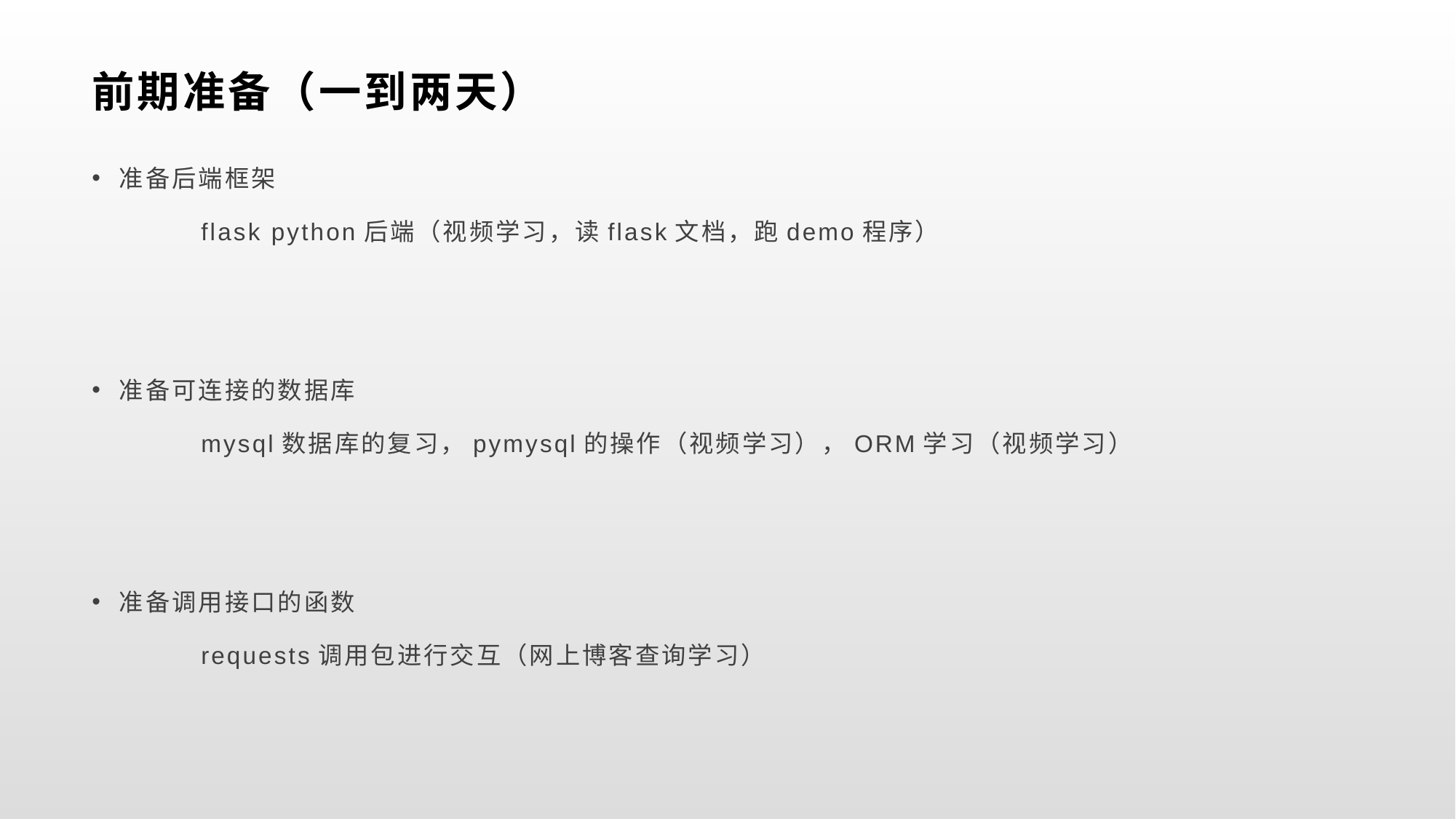

# 前期准备（一到两天）
准备后端框架
	flask python后端（视频学习，读flask文档，跑demo程序）

准备可连接的数据库
	mysql数据库的复习，pymysql的操作（视频学习），ORM学习（视频学习）

准备调用接口的函数
	requests调用包进行交互（网上博客查询学习）